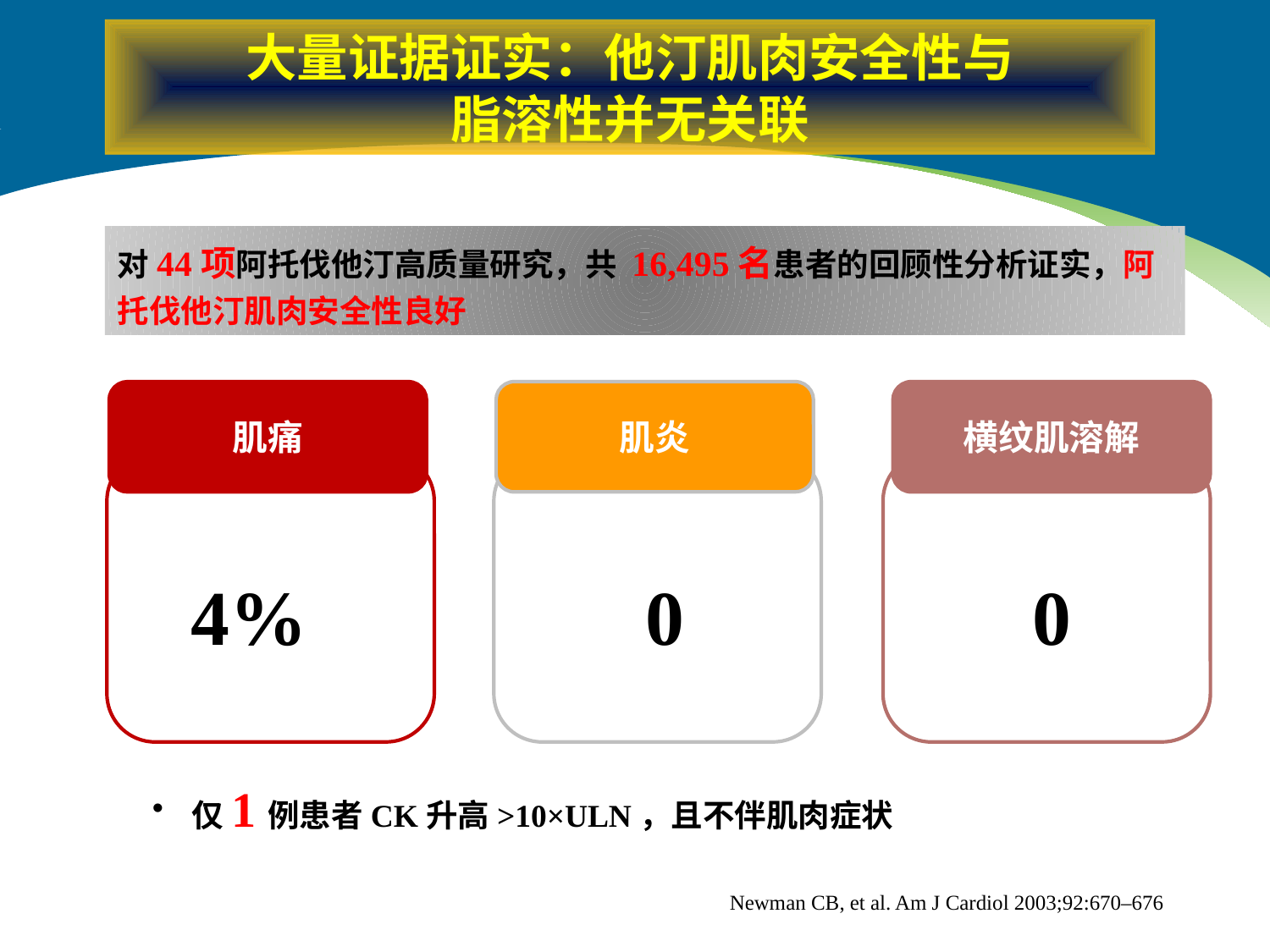

大量证据证实：他汀肌肉安全性与
脂溶性并无关联
对44项阿托伐他汀高质量研究，共 16,495名患者的回顾性分析证实，阿托伐他汀肌肉安全性良好
肌痛
肌炎
横纹肌溶解

4%
0
0
仅1例患者CK升高>10×ULN，且不伴肌肉症状
Newman CB, et al. Am J Cardiol 2003;92:670–676